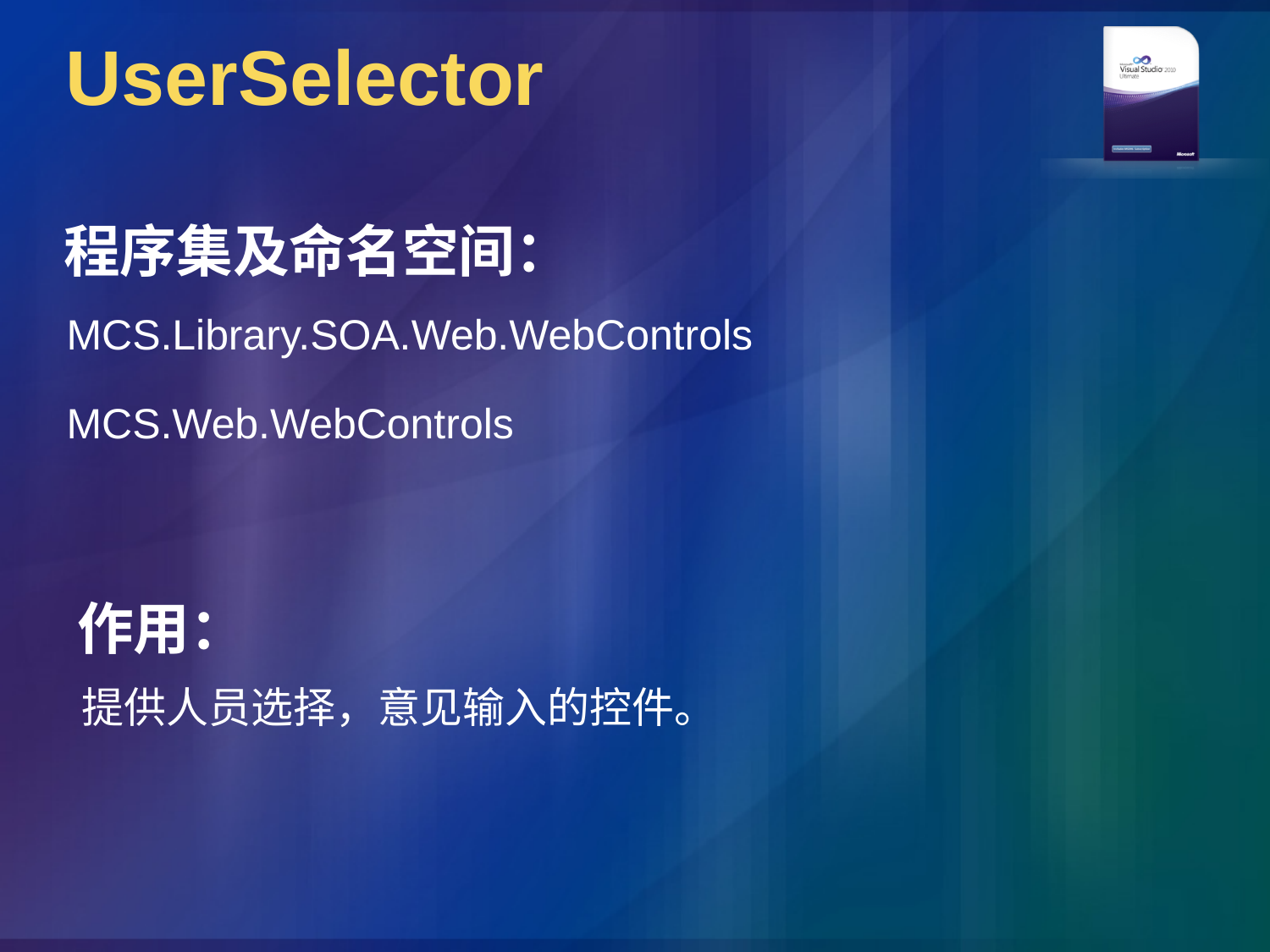

# UserSelector
程序集及命名空间：
MCS.Library.SOA.Web.WebControls
MCS.Web.WebControls
作用：
提供人员选择，意见输入的控件。